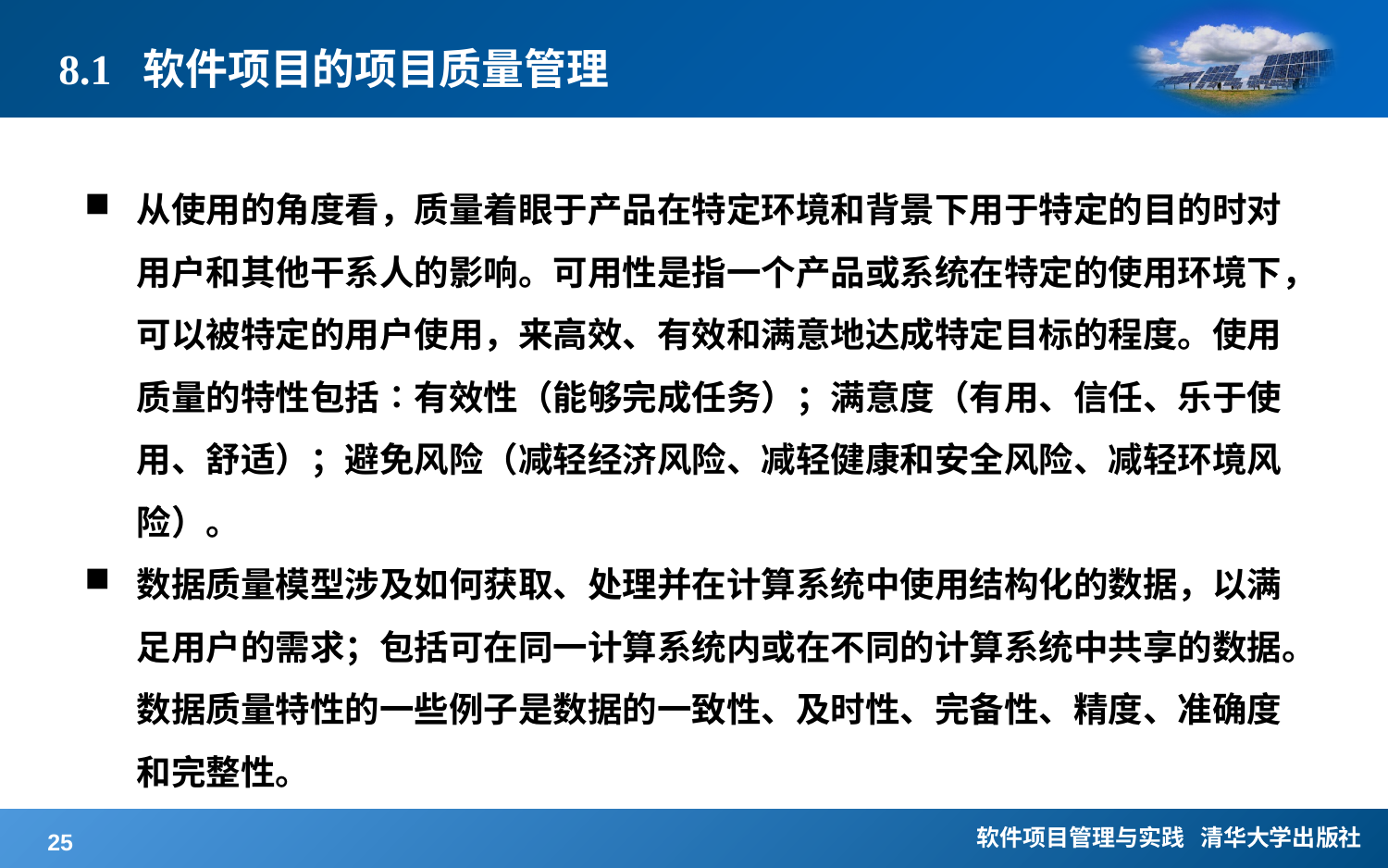

# 8.1  软件项目的项目质量管理
从使用的角度看，质量着眼于产品在特定环境和背景下用于特定的目的时对用户和其他干系人的影响。可用性是指一个产品或系统在特定的使用环境下，可以被特定的用户使用，来高效、有效和满意地达成特定目标的程度。使用质量的特性包括∶有效性（能够完成任务）；满意度（有用、信任、乐于使用、舒适）；避免风险（减轻经济风险、减轻健康和安全风险、减轻环境风险）。
数据质量模型涉及如何获取、处理并在计算系统中使用结构化的数据，以满足用户的需求；包括可在同一计算系统内或在不同的计算系统中共享的数据。数据质量特性的一些例子是数据的一致性、及时性、完备性、精度、准确度和完整性。